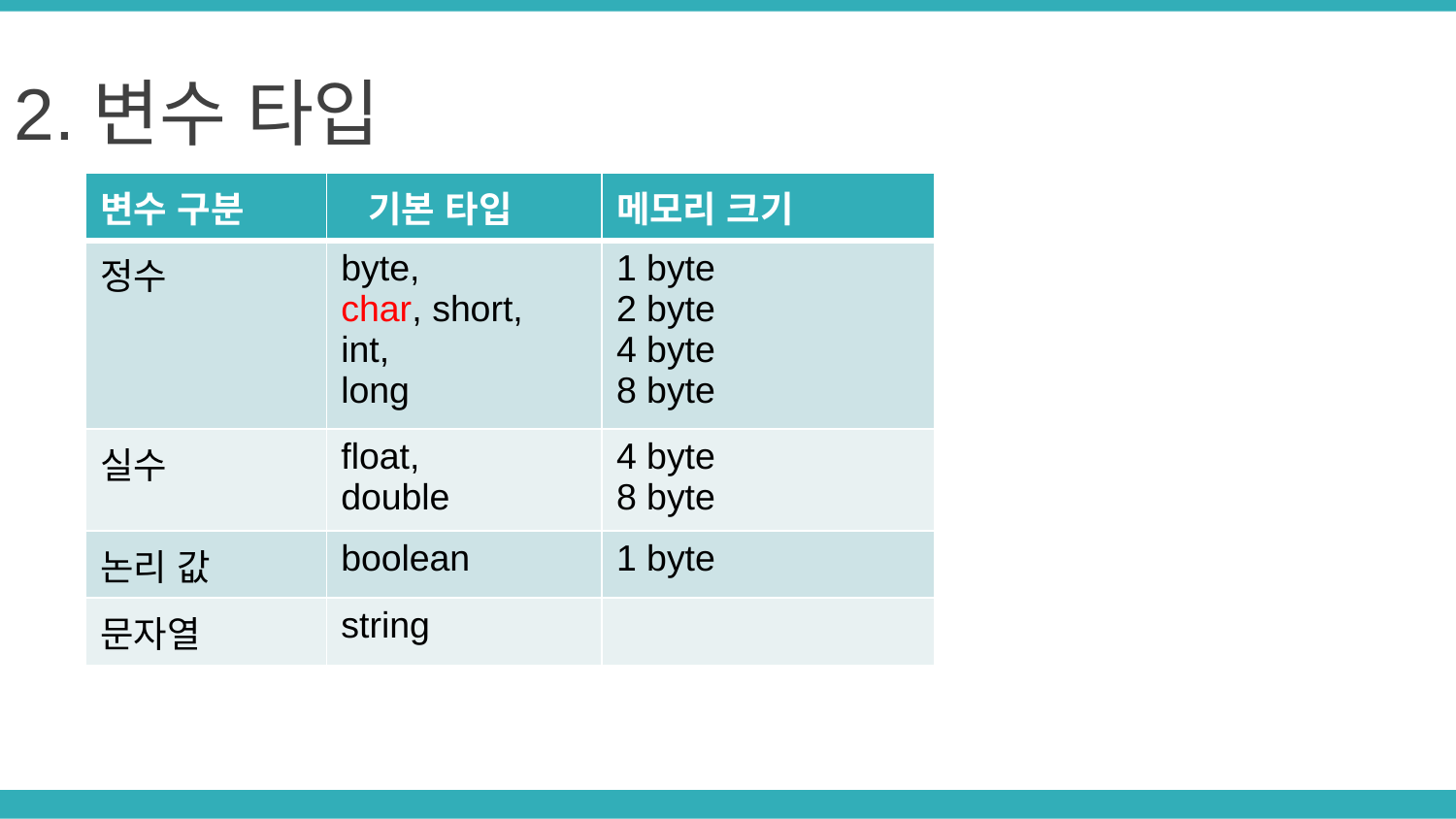

2.변수 타입
| 변수 구분 | 기본 타입 | 메모리 크기 |
| --- | --- | --- |
| 정수 | byte, char, short, int, long | 1 byte 2 byte 4 byte 8 byte |
| 실수 | float, double | 4 byte 8 byte |
| 논리 값 | boolean | 1 byte |
| 문자열 | string |  |